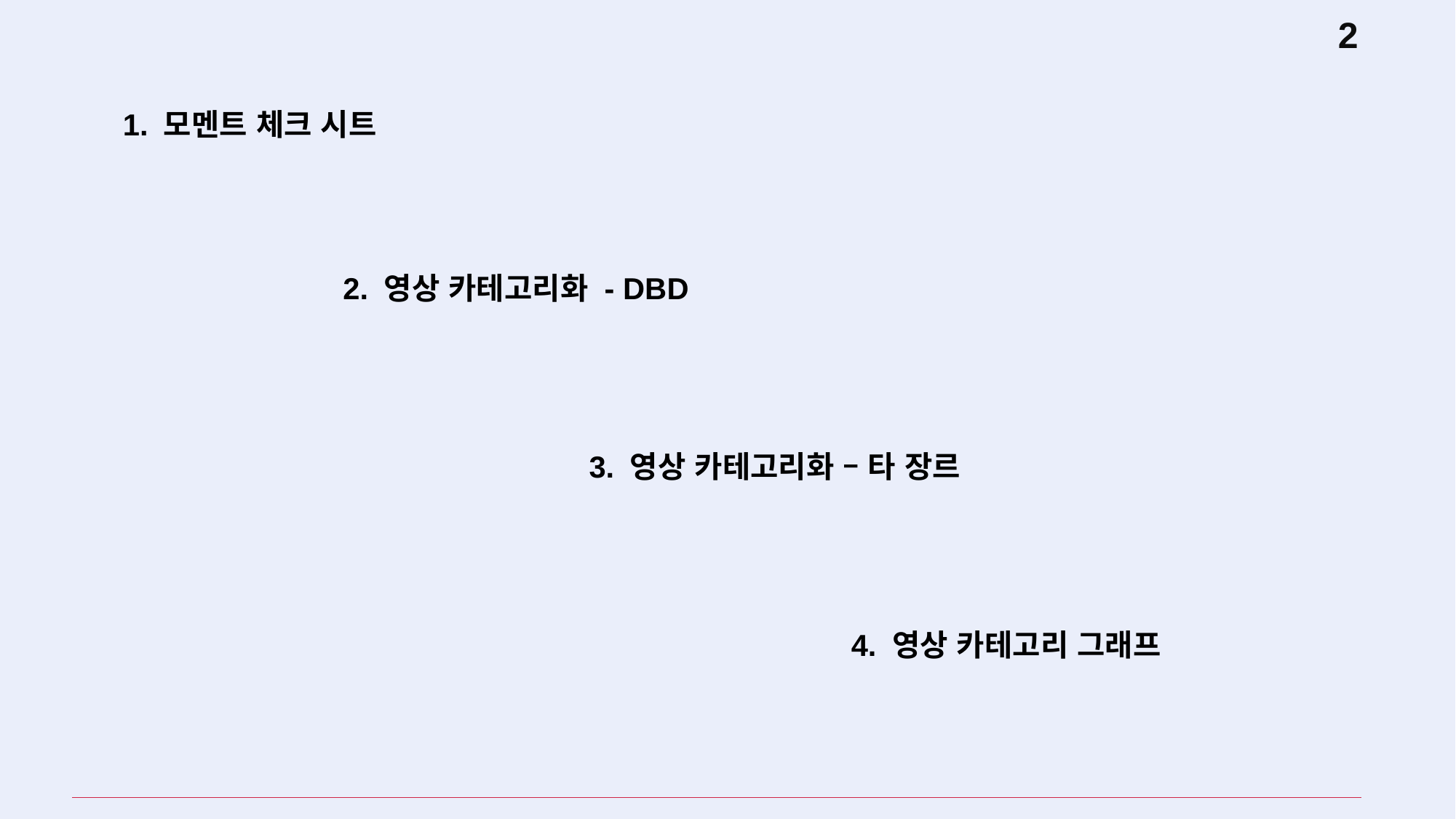

1. 모멘트 체크 시트
2. 영상 카테고리화 - DBD
3. 영상 카테고리화 – 타 장르
4. 영상 카테고리 그래프